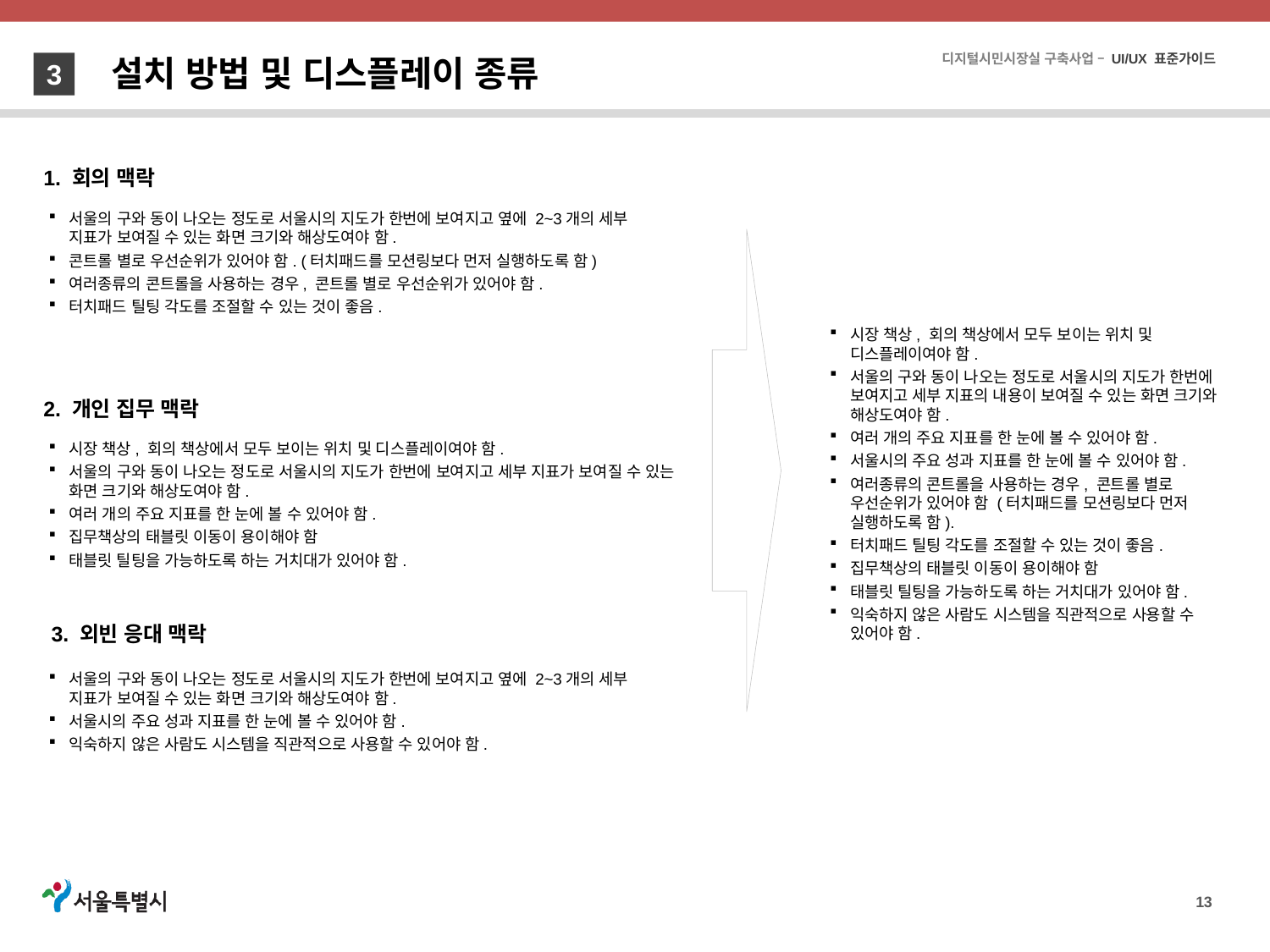

설치 방법 및 디스플레이 종류
3
1. 회의 맥락
서울의 구와 동이 나오는 정도로 서울시의 지도가 한번에 보여지고 옆에 2~3개의 세부 지표가 보여질 수 있는 화면 크기와 해상도여야 함.
콘트롤 별로 우선순위가 있어야 함. (터치패드를 모션링보다 먼저 실행하도록 함)
여러종류의 콘트롤을 사용하는 경우, 콘트롤 별로 우선순위가 있어야 함.
터치패드 틸팅 각도를 조절할 수 있는 것이 좋음.

시장 책상, 회의 책상에서 모두 보이는 위치 및 디스플레이여야 함.
서울의 구와 동이 나오는 정도로 서울시의 지도가 한번에 보여지고 세부 지표의 내용이 보여질 수 있는 화면 크기와 해상도여야 함.
여러 개의 주요 지표를 한 눈에 볼 수 있어야 함.
서울시의 주요 성과 지표를 한 눈에 볼 수 있어야 함.
여러종류의 콘트롤을 사용하는 경우, 콘트롤 별로 우선순위가 있어야 함 (터치패드를 모션링보다 먼저 실행하도록 함).
터치패드 틸팅 각도를 조절할 수 있는 것이 좋음.
집무책상의 태블릿 이동이 용이해야 함
태블릿 틸팅을 가능하도록 하는 거치대가 있어야 함.
익숙하지 않은 사람도 시스템을 직관적으로 사용할 수 있어야 함.

2. 개인 집무 맥락
시장 책상, 회의 책상에서 모두 보이는 위치 및 디스플레이여야 함.
서울의 구와 동이 나오는 정도로 서울시의 지도가 한번에 보여지고 세부 지표가 보여질 수 있는 화면 크기와 해상도여야 함.
여러 개의 주요 지표를 한 눈에 볼 수 있어야 함.
집무책상의 태블릿 이동이 용이해야 함
태블릿 틸팅을 가능하도록 하는 거치대가 있어야 함.
3. 외빈 응대 맥락
서울의 구와 동이 나오는 정도로 서울시의 지도가 한번에 보여지고 옆에 2~3개의 세부 지표가 보여질 수 있는 화면 크기와 해상도여야 함.
서울시의 주요 성과 지표를 한 눈에 볼 수 있어야 함.
익숙하지 않은 사람도 시스템을 직관적으로 사용할 수 있어야 함.